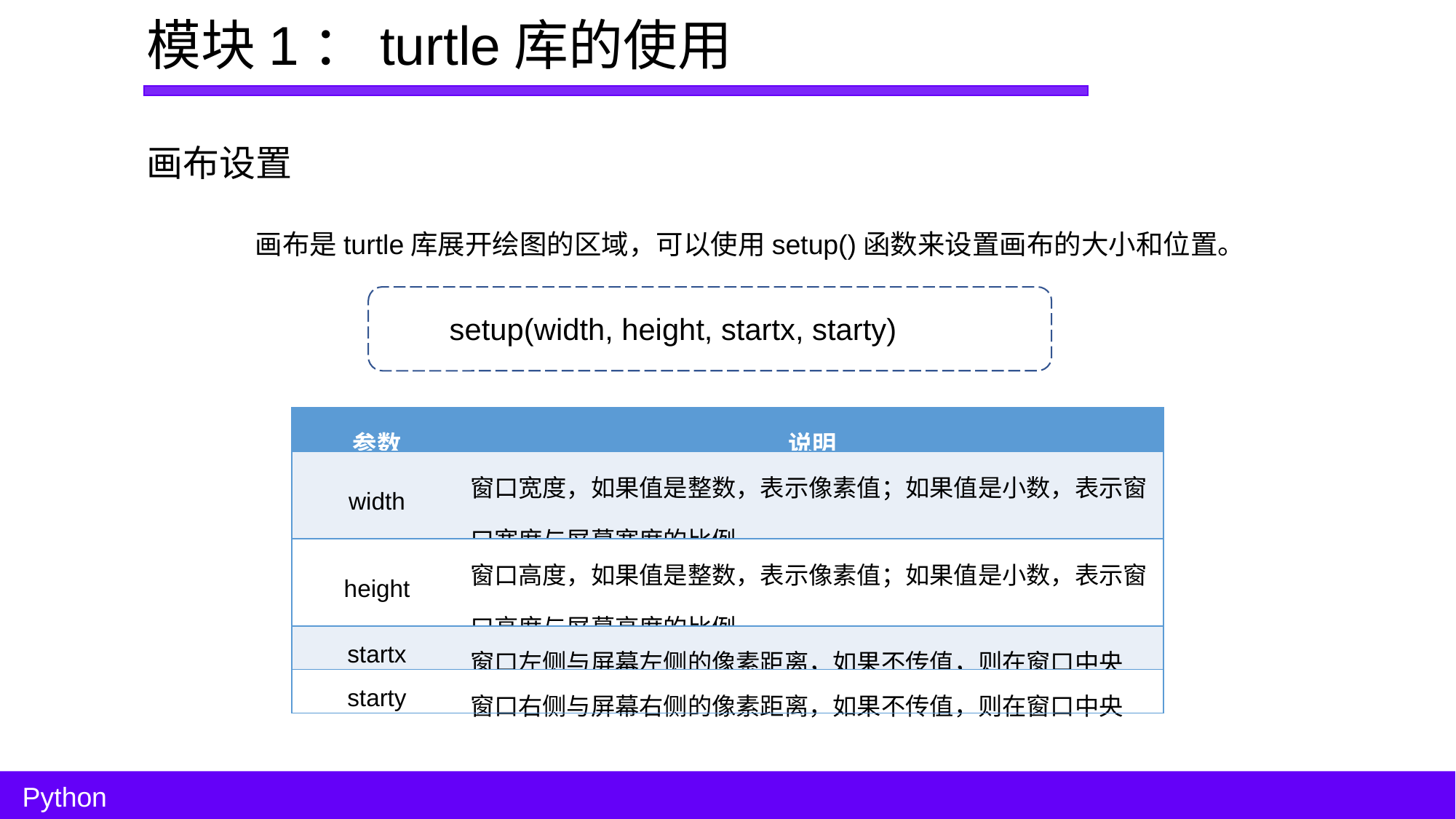

模块1：turtle库的使用

画布设置
画布是turtle库展开绘图的区域，可以使用setup()函数来设置画布的大小和位置。

setup(width, height, startx, starty)
| 参数 | 说明 |
| --- | --- |
| width | 窗口宽度，如果值是整数，表示像素值；如果值是小数，表示窗口宽度与屏幕宽度的比例 |
| height | 窗口高度，如果值是整数，表示像素值；如果值是小数，表示窗口高度与屏幕高度的比例 |
| startx | 窗口左侧与屏幕左侧的像素距离，如果不传值，则在窗口中央 |
| starty | 窗口右侧与屏幕右侧的像素距离，如果不传值，则在窗口中央 |